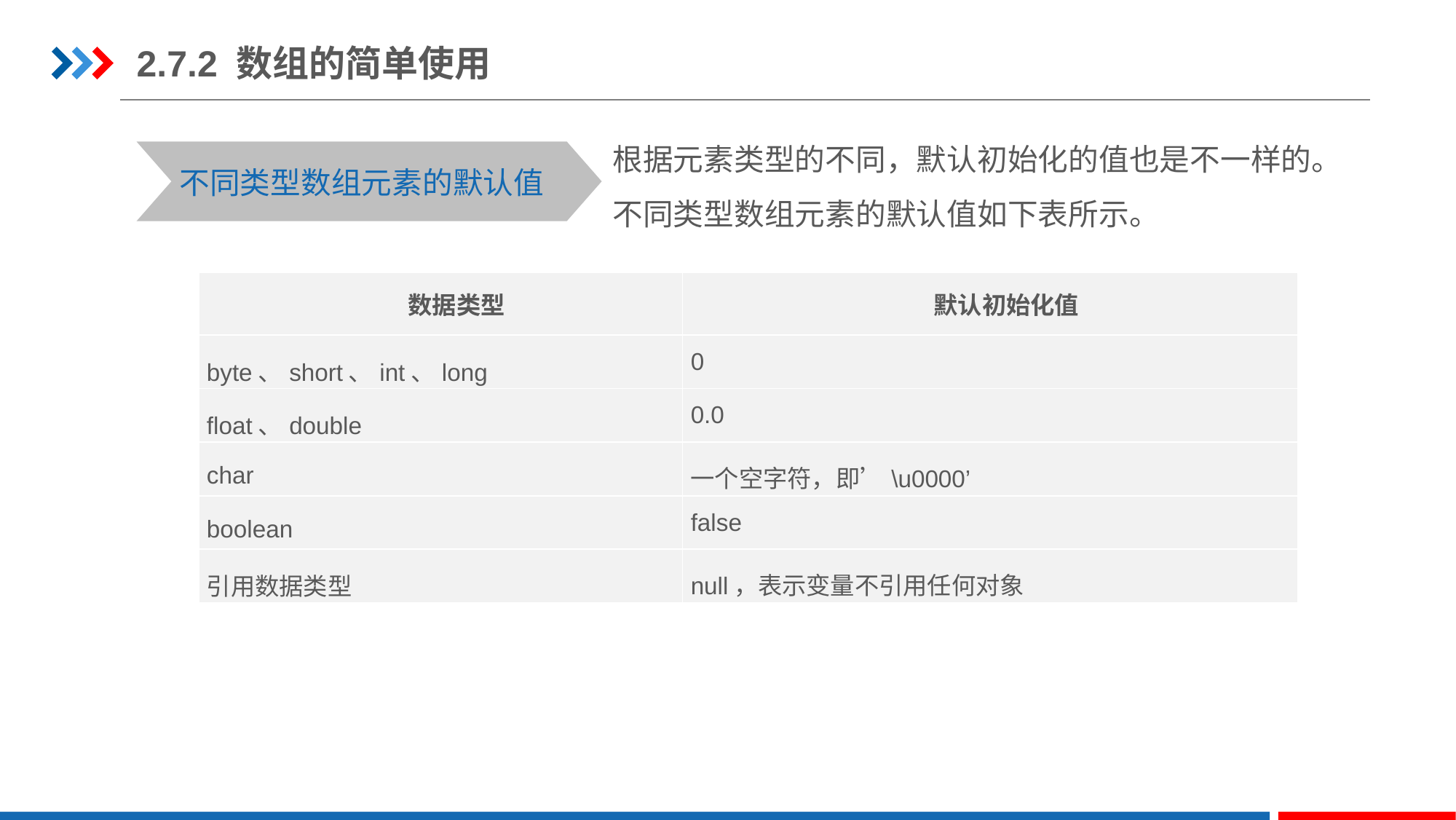

2.7.2 数组的简单使用
根据元素类型的不同，默认初始化的值也是不一样的。不同类型数组元素的默认值如下表所示。

不同类型数组元素的默认值
| 数据类型 | 默认初始化值 |
| --- | --- |
| byte、short、int、long | 0 |
| float、double | 0.0 |
| char | 一个空字符，即’\u0000’ |
| boolean | false |
| 引用数据类型 | null，表示变量不引用任何对象 |